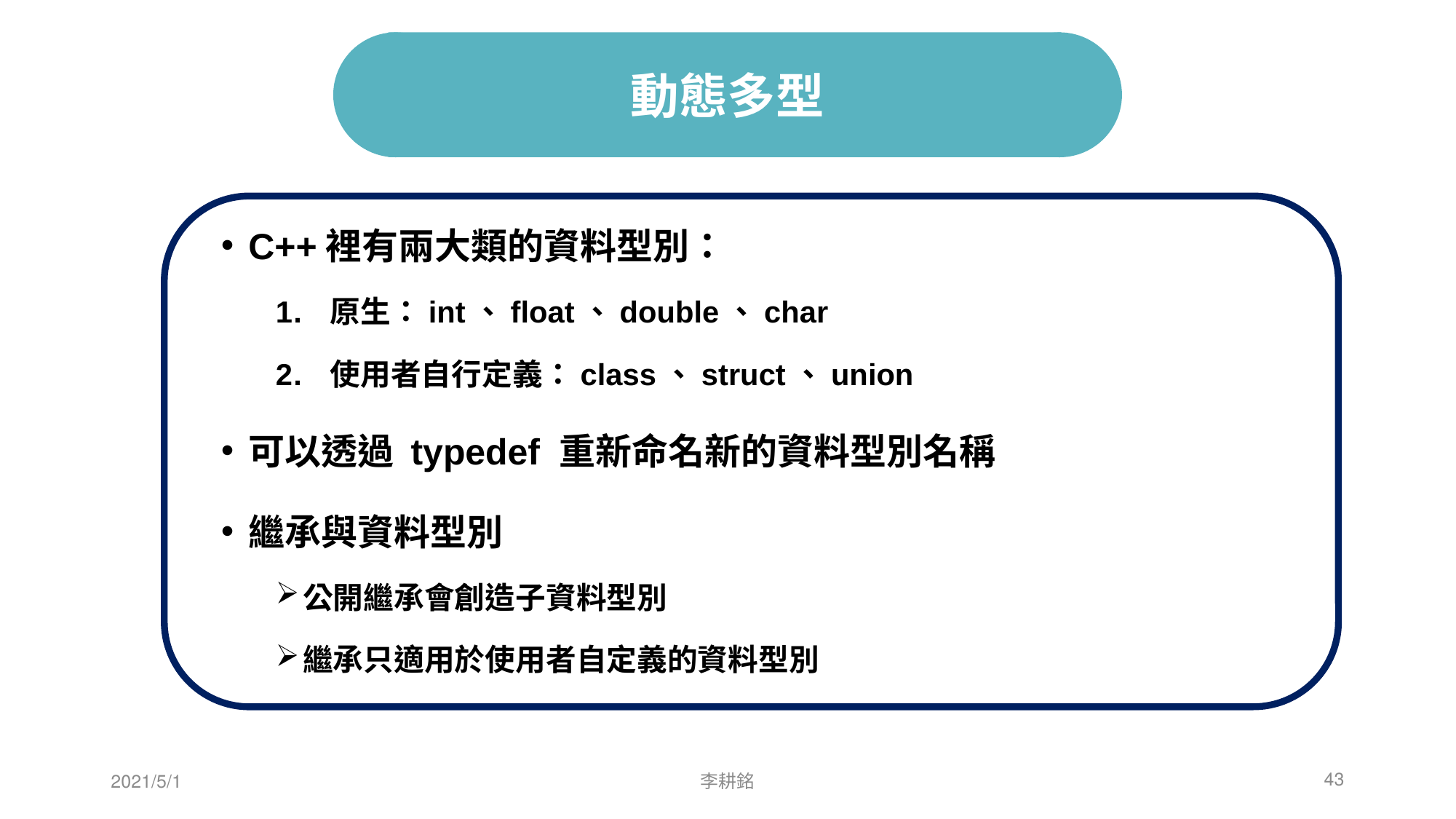

# 動態多型

C++裡有兩大類的資料型別：
原生：int、float、double、char
使用者自行定義：class、struct、union
可以透過 typedef 重新命名新的資料型別名稱
繼承與資料型別
公開繼承會創造子資料型別
繼承只適用於使用者自定義的資料型別
2021/5/1
李耕銘
43